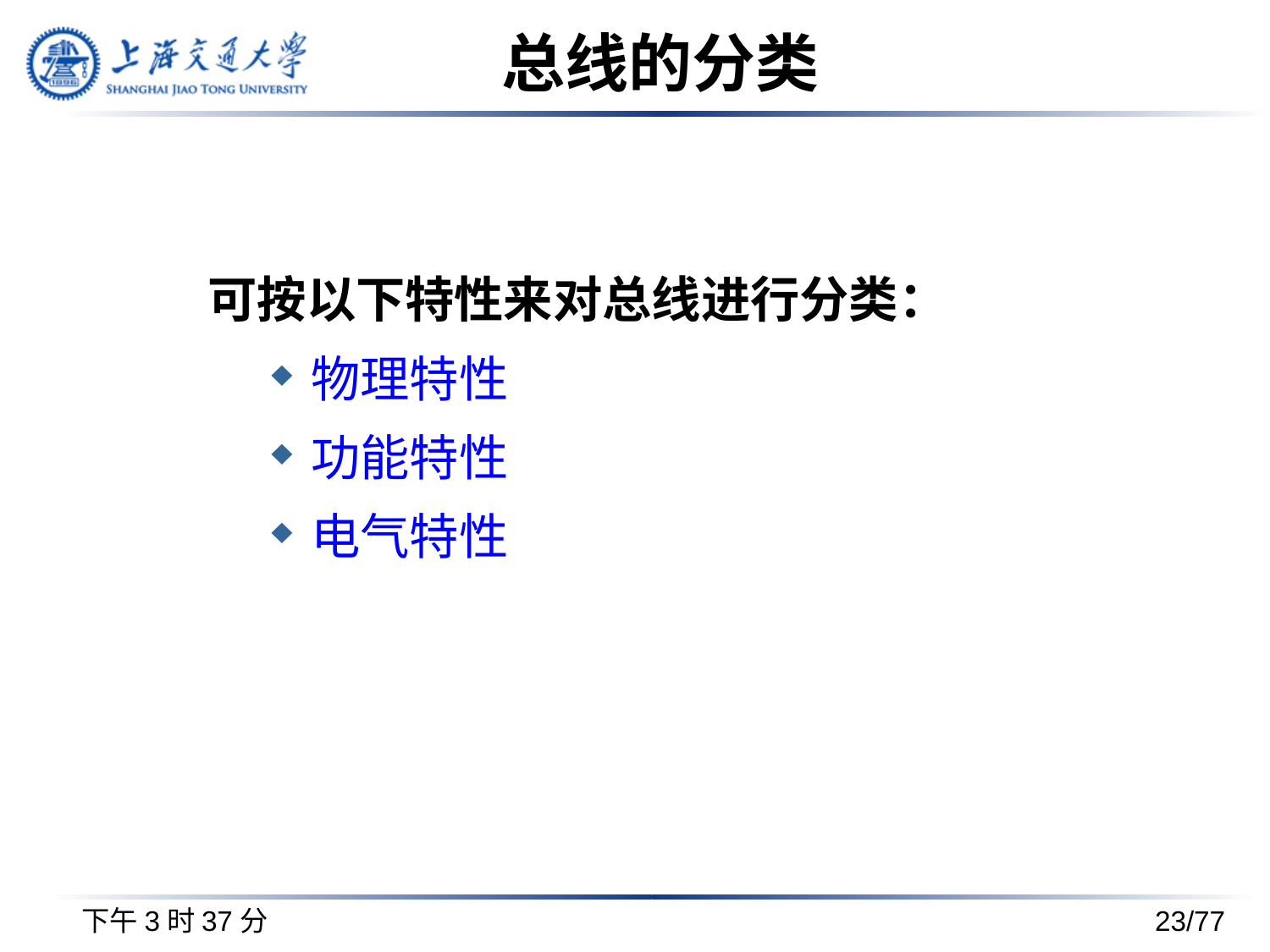

总线的分类
可按以下特性来对总线进行分类：
物理特性
功能特性
电气特性
下午3时37分
23/77